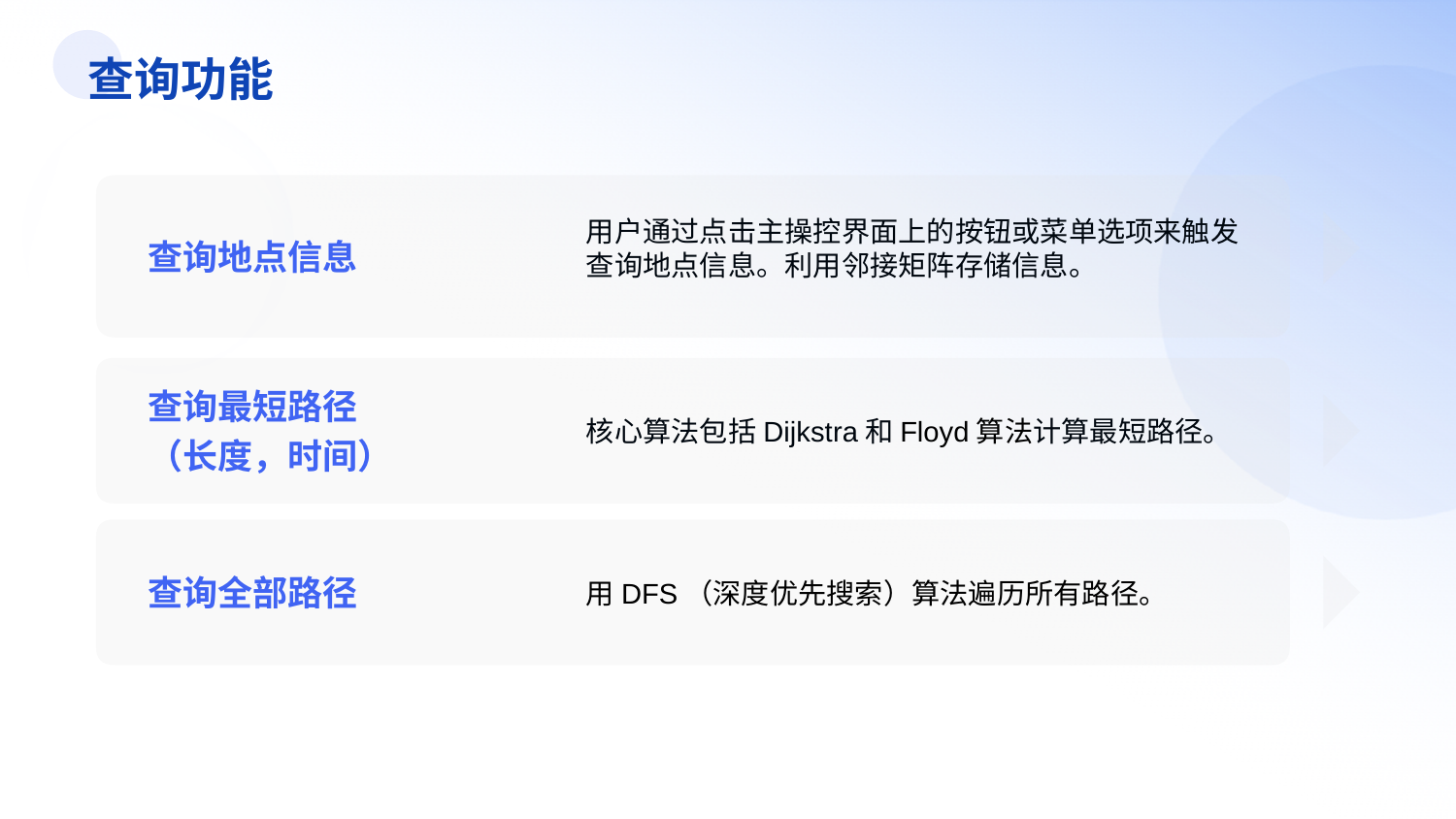

查询功能

用户通过点击主操控界面上的按钮或菜单选项来触发查询地点信息。利用邻接矩阵存储信息。
查询地点信息

查询最短路径
（长度，时间）
核心算法包括Dijkstra和Floyd算法计算最短路径。

查询全部路径
用DFS（深度优先搜索）算法遍历所有路径。